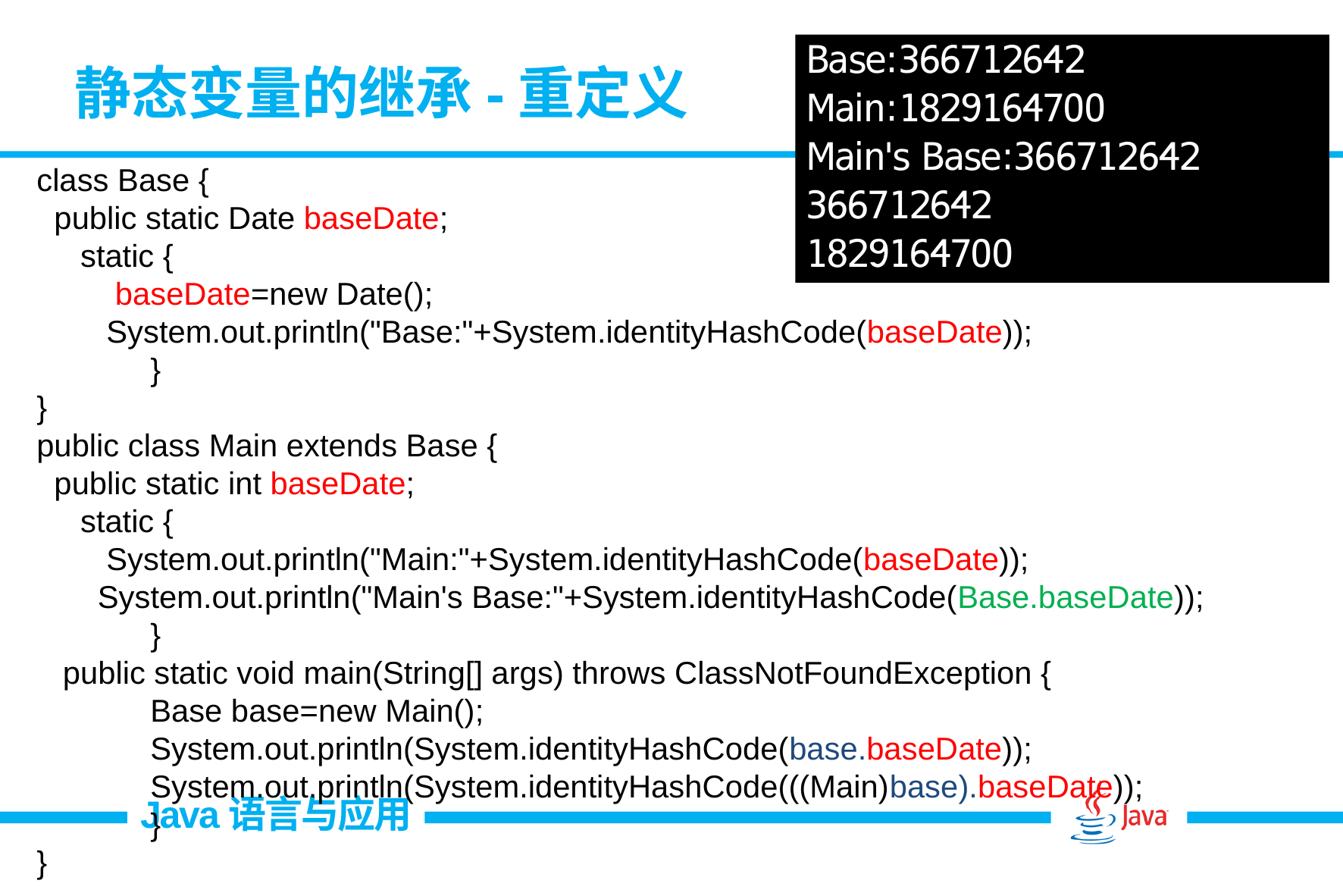

Base:366712642
Main:1829164700
Main's Base:366712642
366712642
1829164700
# 静态变量的继承-重定义
class Base {
  public static Date baseDate;
     static {
         baseDate=new Date();
        System.out.println("Base:"+System.identityHashCode(baseDate));
	}
}
public class Main extends Base {
  public static int baseDate;
     static {
        System.out.println("Main:"+System.identityHashCode(baseDate));
       System.out.println("Main's Base:"+System.identityHashCode(Base.baseDate));
	}
   public static void main(String[] args) throws ClassNotFoundException {
	Base base=new Main();
	System.out.println(System.identityHashCode(base.baseDate));
	System.out.println(System.identityHashCode(((Main)base).baseDate));
	}
}
10